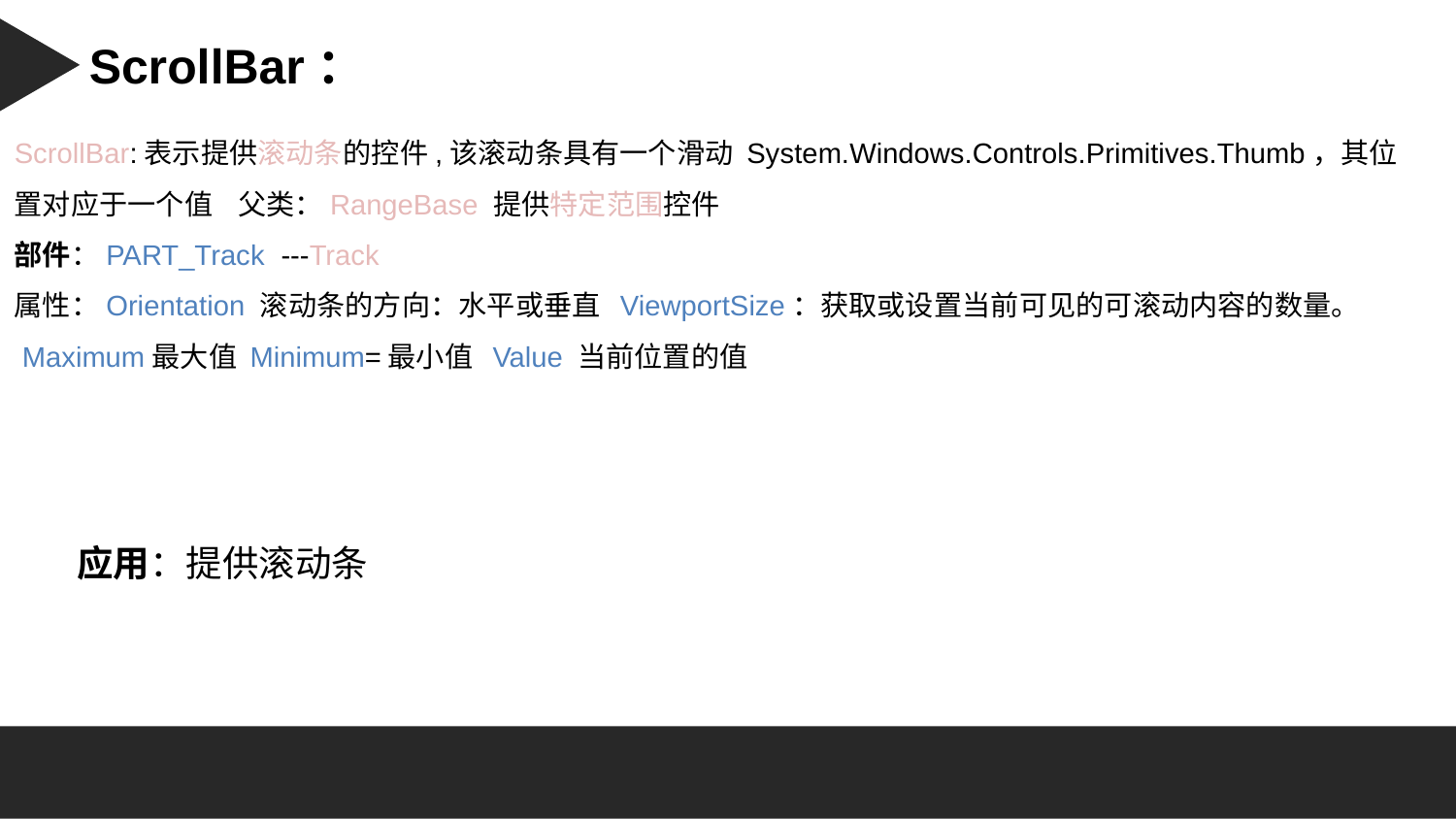

Character 字符串：

ScrollBar：
ScrollBar:表示提供滚动条的控件,该滚动条具有一个滑动 System.Windows.Controls.Primitives.Thumb，其位置对应于一个值    父类：RangeBase 提供特定范围控件
部件：PART_Track  ---Track
属性：Orientation 滚动条的方向：水平或垂直  ViewportSize：获取或设置当前可见的可滚动内容的数量。
 Maximum最大值 Minimum=最小值  Value 当前位置的值
应用：提供滚动条